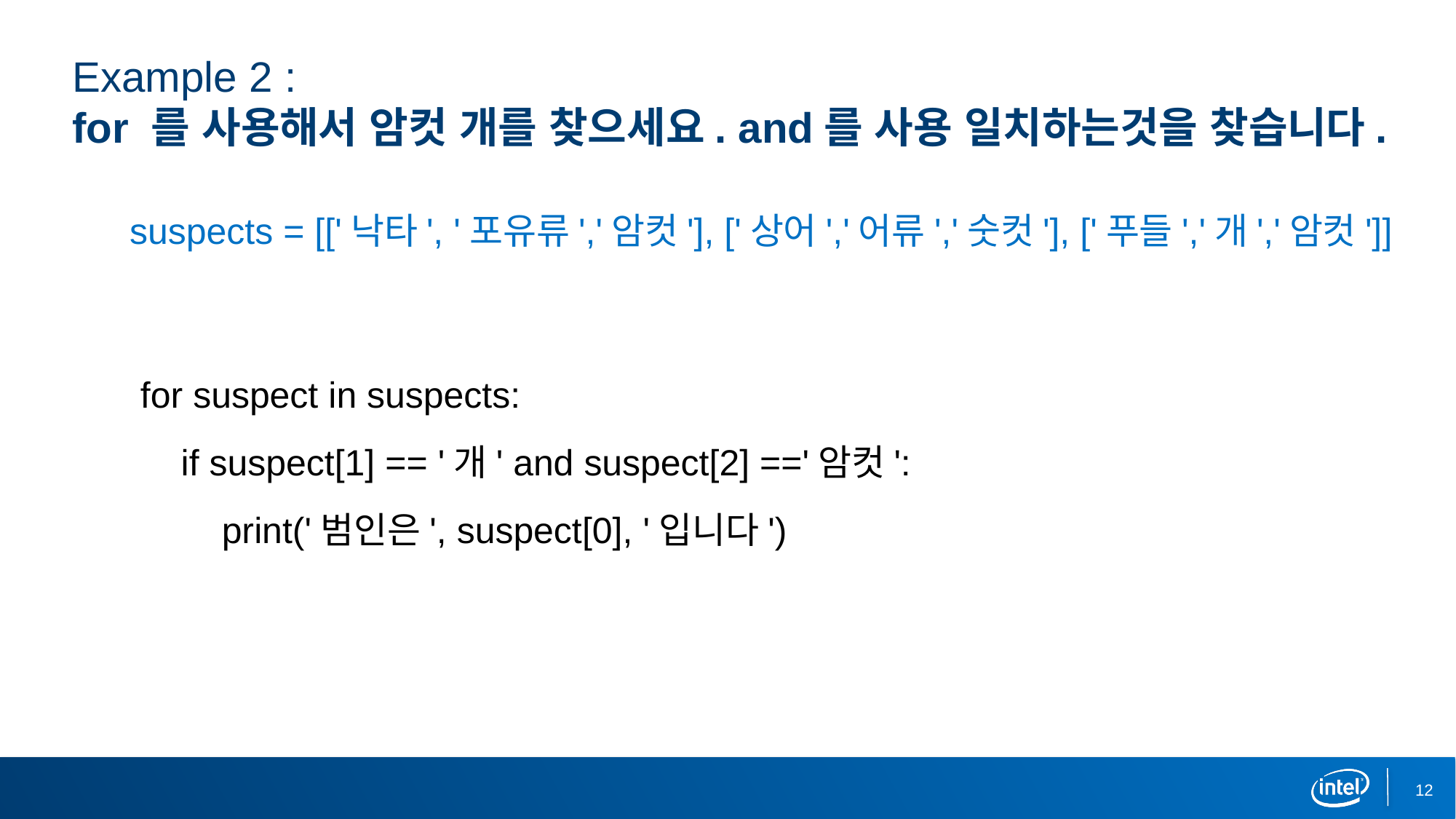

# Example 2 : for 를 사용해서 암컷 개를 찾으세요. and를 사용 일치하는것을 찾습니다.
suspects = [['낙타', '포유류','암컷'], ['상어','어류','숫컷'], ['푸들','개','암컷']]
for suspect in suspects:
    if suspect[1] == '개' and suspect[2] =='암컷':
        print('범인은', suspect[0], '입니다')
12